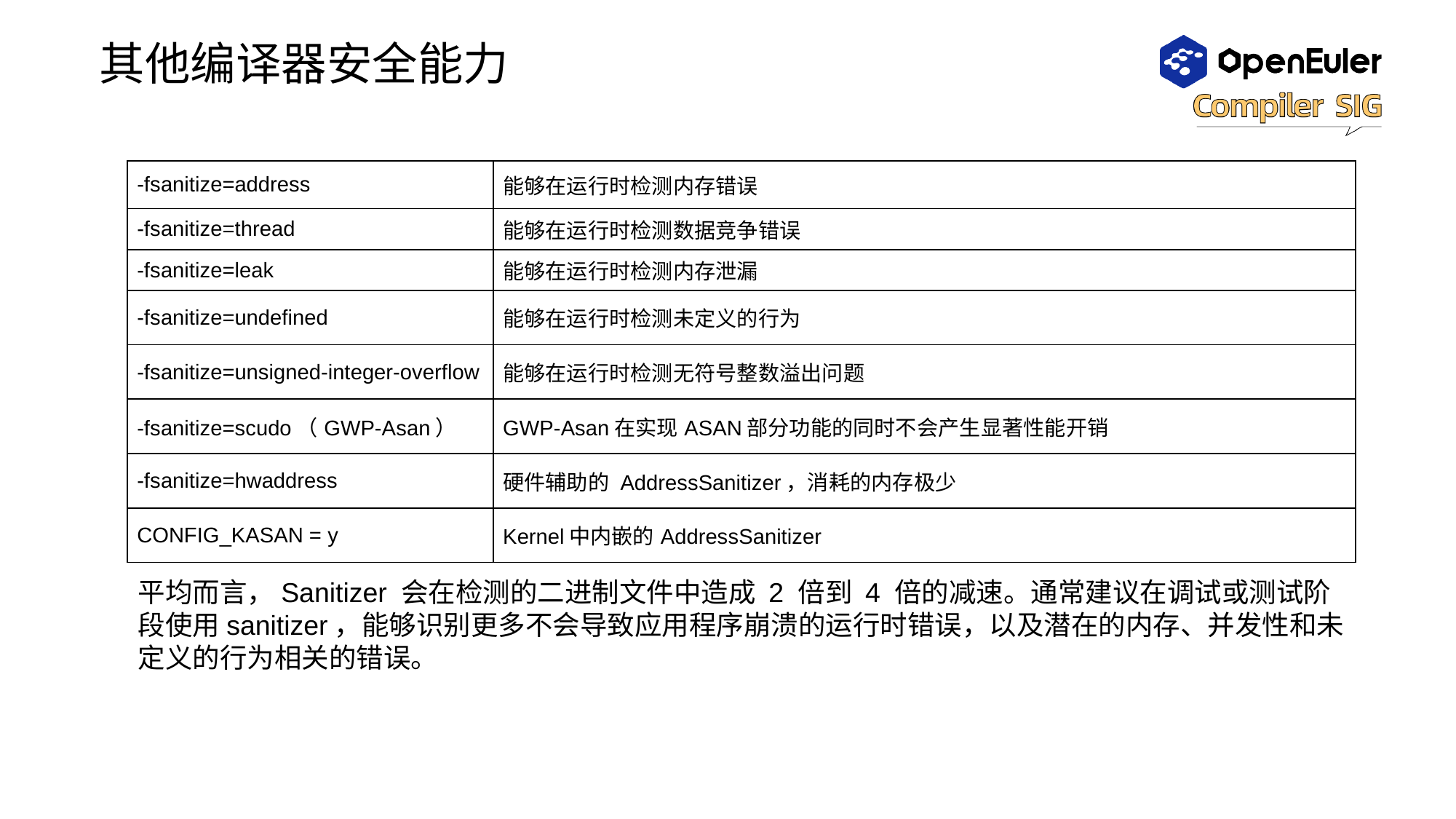

# 其他编译器安全能力
| -fsanitize=address | 能够在运行时检测内存错误 |
| --- | --- |
| -fsanitize=thread | 能够在运行时检测数据竞争错误 |
| -fsanitize=leak | 能够在运行时检测内存泄漏 |
| -fsanitize=undefined | 能够在运行时检测未定义的行为 |
| -fsanitize=unsigned-integer-overflow | 能够在运行时检测无符号整数溢出问题 |
| -fsanitize=scudo（GWP-Asan） | GWP-Asan在实现ASAN部分功能的同时不会产生显著性能开销 |
| -fsanitize=hwaddress | 硬件辅助的 AddressSanitizer，消耗的内存极少 |
| CONFIG\_KASAN = y | Kernel中内嵌的AddressSanitizer |
平均而言，Sanitizer 会在检测的二进制文件中造成 2 倍到 4 倍的减速。通常建议在调试或测试阶段使用sanitizer，能够识别更多不会导致应用程序崩溃的运行时错误，以及潜在的内存、并发性和未定义的行为相关的错误。